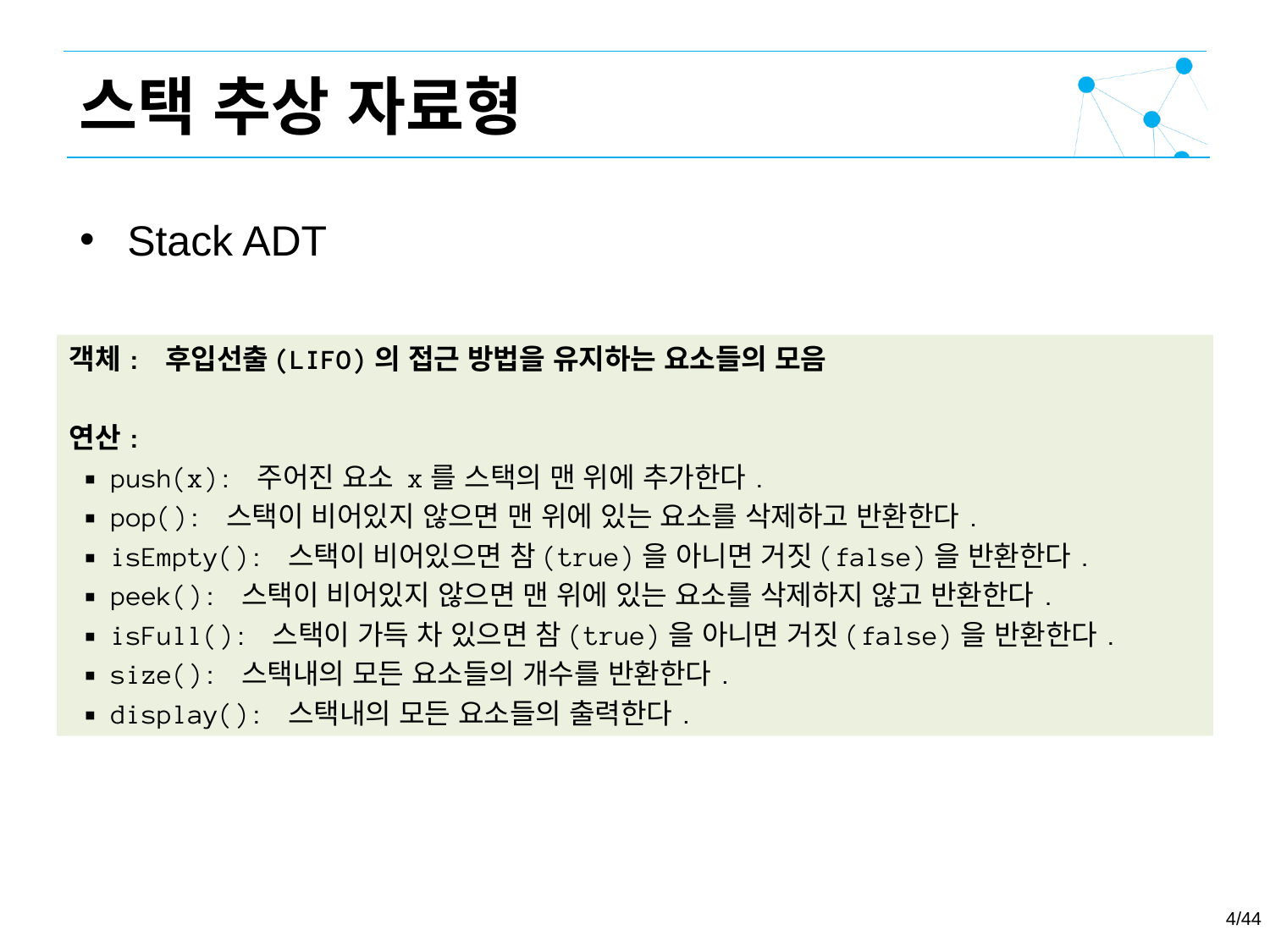

스택 추상 자료형
Stack ADT
객체: 후입선출(LIFO)의 접근 방법을 유지하는 요소들의 모음

연산:
 ▪ push(x): 주어진 요소 x를 스택의 맨 위에 추가한다.
 ▪ pop(): 스택이 비어있지 않으면 맨 위에 있는 요소를 삭제하고 반환한다.
 ▪ isEmpty(): 스택이 비어있으면 참(true)을 아니면 거짓(false)을 반환한다.
 ▪ peek(): 스택이 비어있지 않으면 맨 위에 있는 요소를 삭제하지 않고 반환한다.
 ▪ isFull(): 스택이 가득 차 있으면 참(true)을 아니면 거짓(false)을 반환한다.
 ▪ size(): 스택내의 모든 요소들의 개수를 반환한다.
 ▪ display(): 스택내의 모든 요소들의 출력한다.